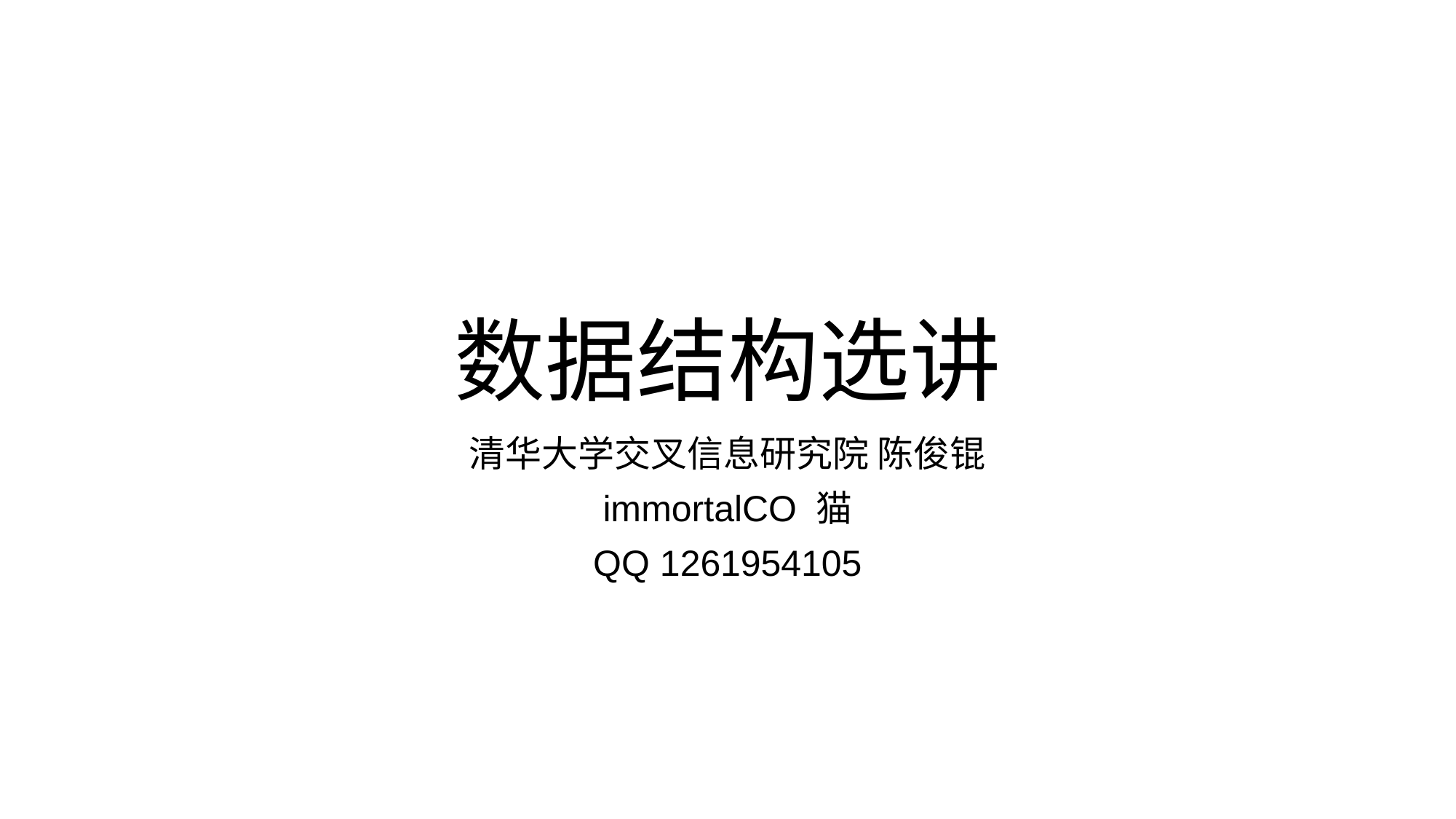

# 数据结构选讲
清华大学交叉信息研究院 陈俊锟
immortalCO 猫
QQ 1261954105